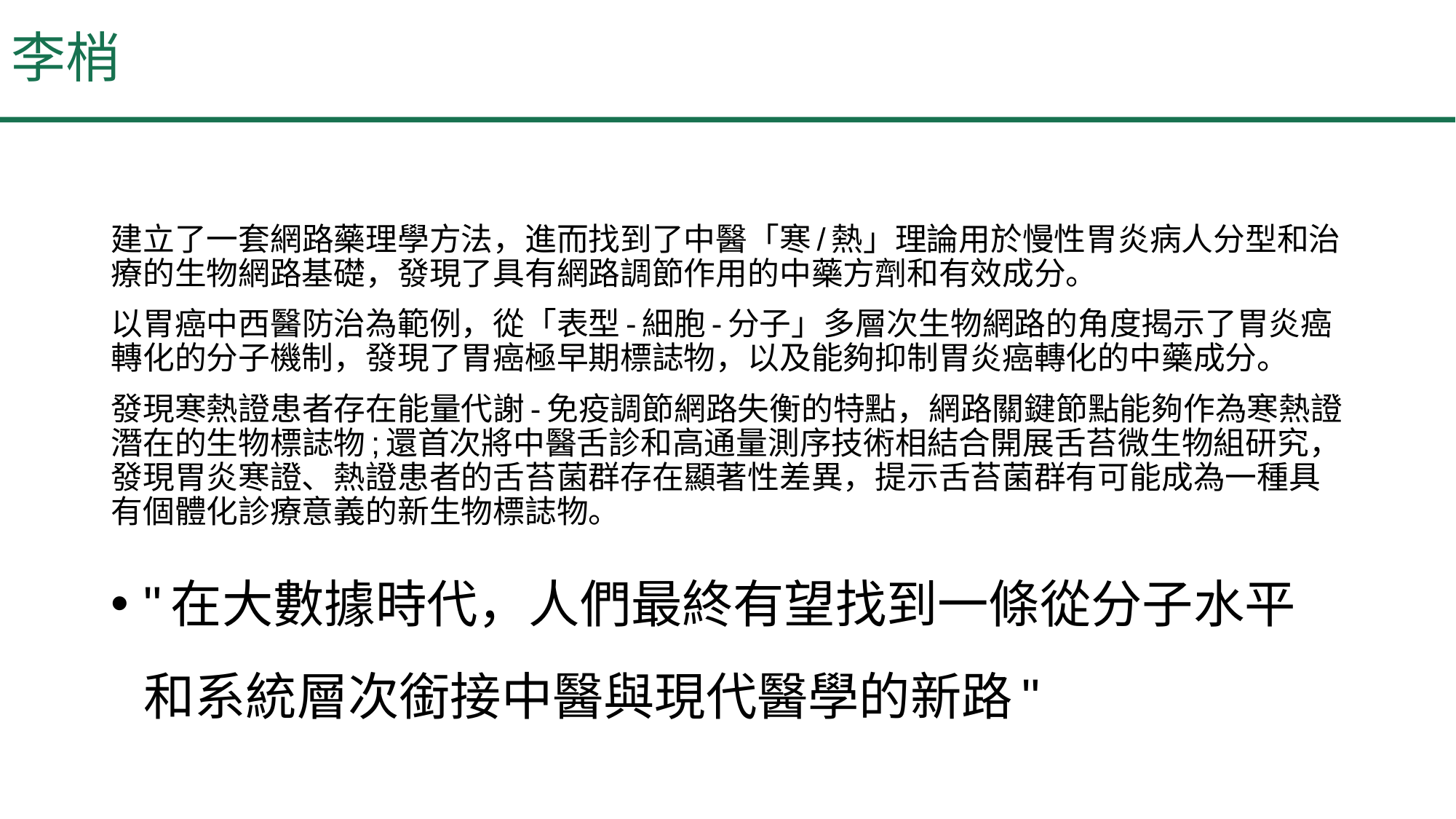

# 李梢
建立了一套網路藥理學方法，進而找到了中醫「寒/熱」理論用於慢性胃炎病人分型和治療的生物網路基礎，發現了具有網路調節作用的中藥方劑和有效成分。
以胃癌中西醫防治為範例，從「表型-細胞-分子」多層次生物網路的角度揭示了胃炎癌轉化的分子機制，發現了胃癌極早期標誌物，以及能夠抑制胃炎癌轉化的中藥成分。
發現寒熱證患者存在能量代謝-免疫調節網路失衡的特點，網路關鍵節點能夠作為寒熱證潛在的生物標誌物;還首次將中醫舌診和高通量測序技術相結合開展舌苔微生物組研究，發現胃炎寒證、熱證患者的舌苔菌群存在顯著性差異，提示舌苔菌群有可能成為一種具有個體化診療意義的新生物標誌物。
"在大數據時代，人們最終有望找到一條從分子水平和系統層次銜接中醫與現代醫學的新路"